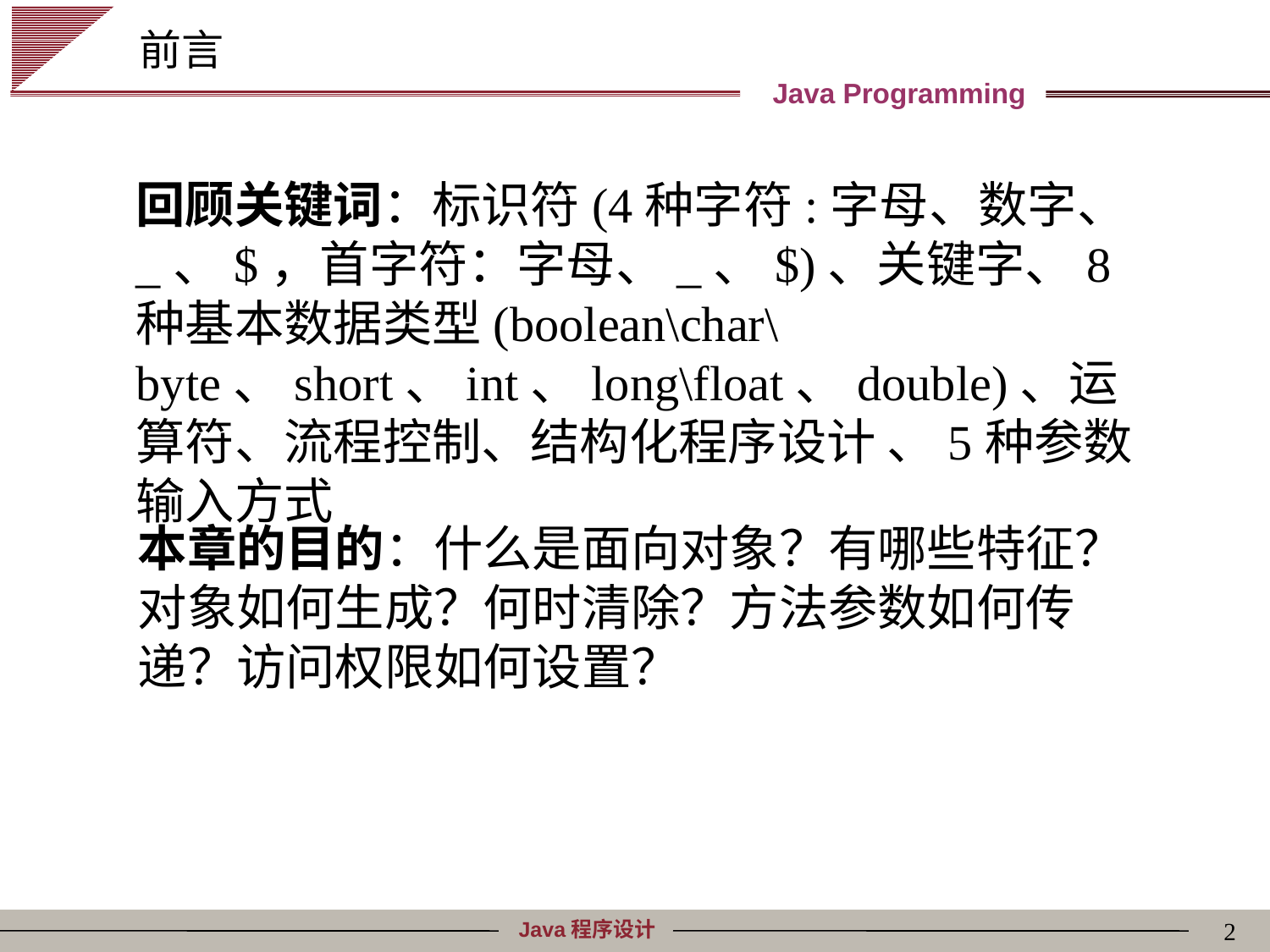

# 前言
回顾关键词：标识符(4种字符:字母、数字、_、$，首字符：字母、_、$)、关键字、8种基本数据类型(boolean\char\byte、short、int、long\float、double)、运算符、流程控制、结构化程序设计 、5种参数输入方式
本章的目的：什么是面向对象？有哪些特征？对象如何生成？何时清除？方法参数如何传递？访问权限如何设置？